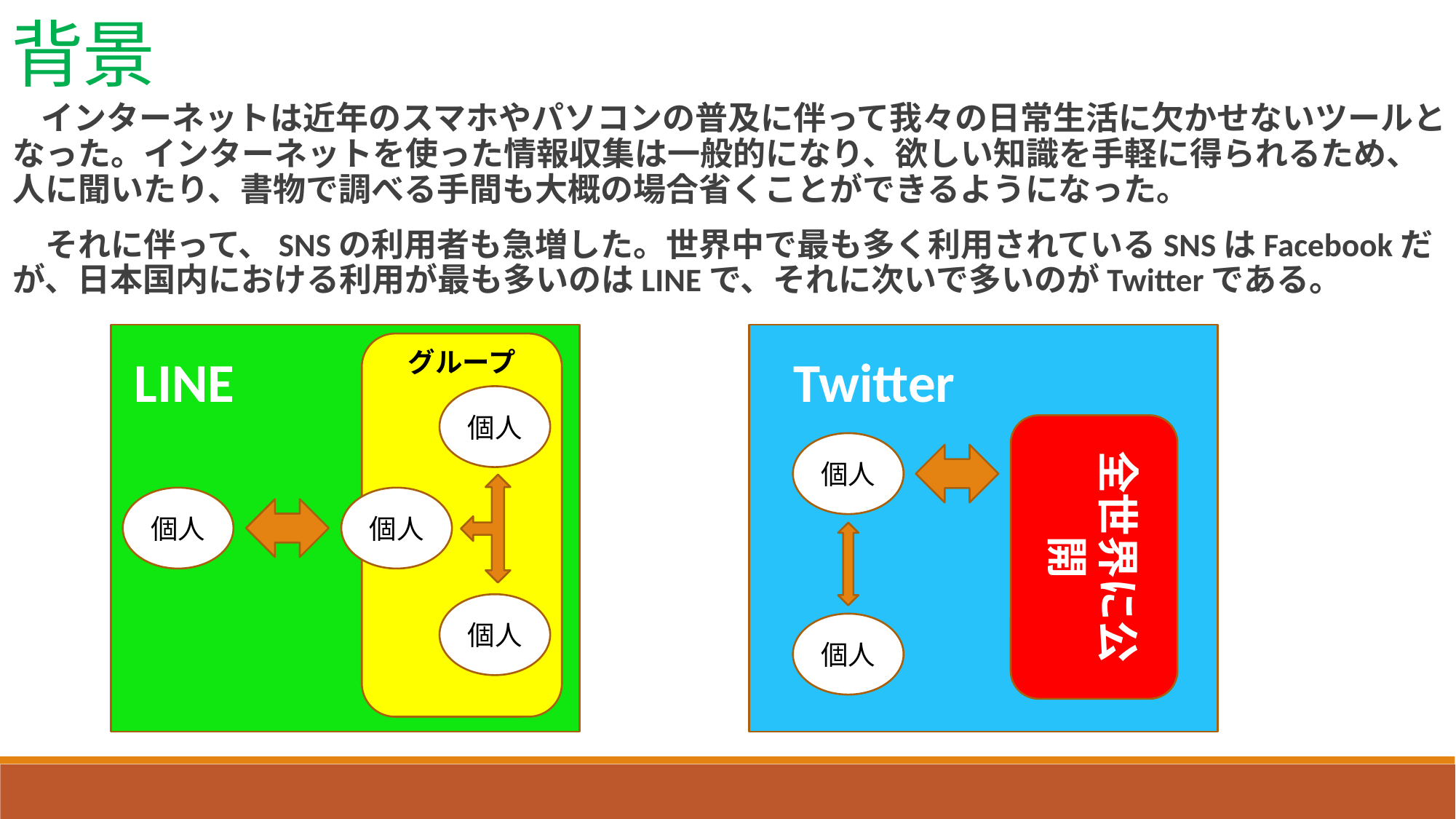

背景
　インターネットは近年のスマホやパソコンの普及に伴って我々の日常生活に欠かせないツールとなった。インターネットを使った情報収集は一般的になり、欲しい知識を手軽に得られるため、人に聞いたり、書物で調べる手間も大概の場合省くことができるようになった。
　それに伴って、SNSの利用者も急増した。世界中で最も多く利用されているSNSはFacebookだが、日本国内における利用が最も多いのはLINEで、それに次いで多いのがTwitterである。

 LINE

　Twitter

グループ

個人
全世界に公開
個人

個人
個人

個人
個人